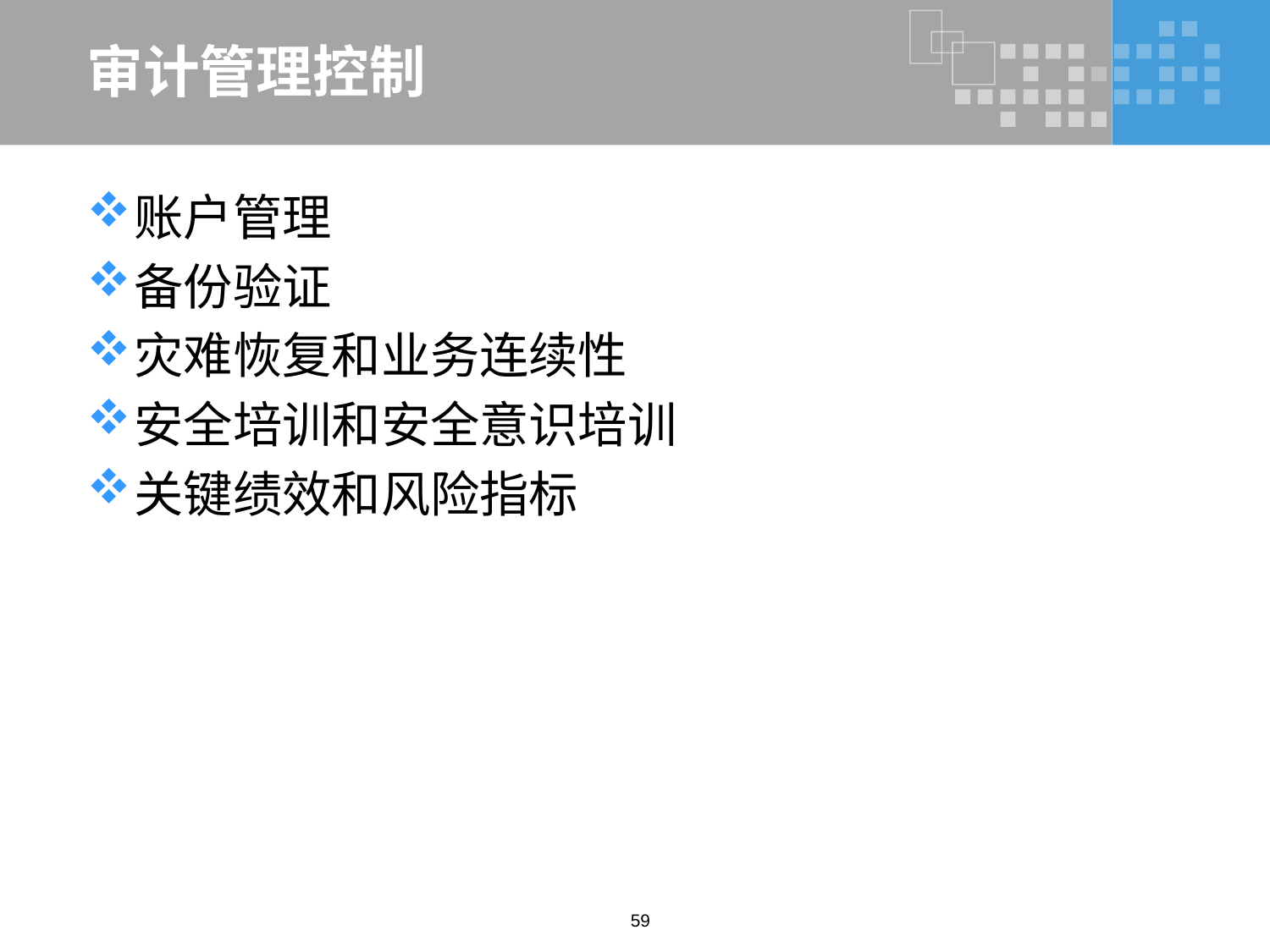

# 审计管理控制
账户管理
备份验证
灾难恢复和业务连续性
安全培训和安全意识培训
关键绩效和风险指标
59